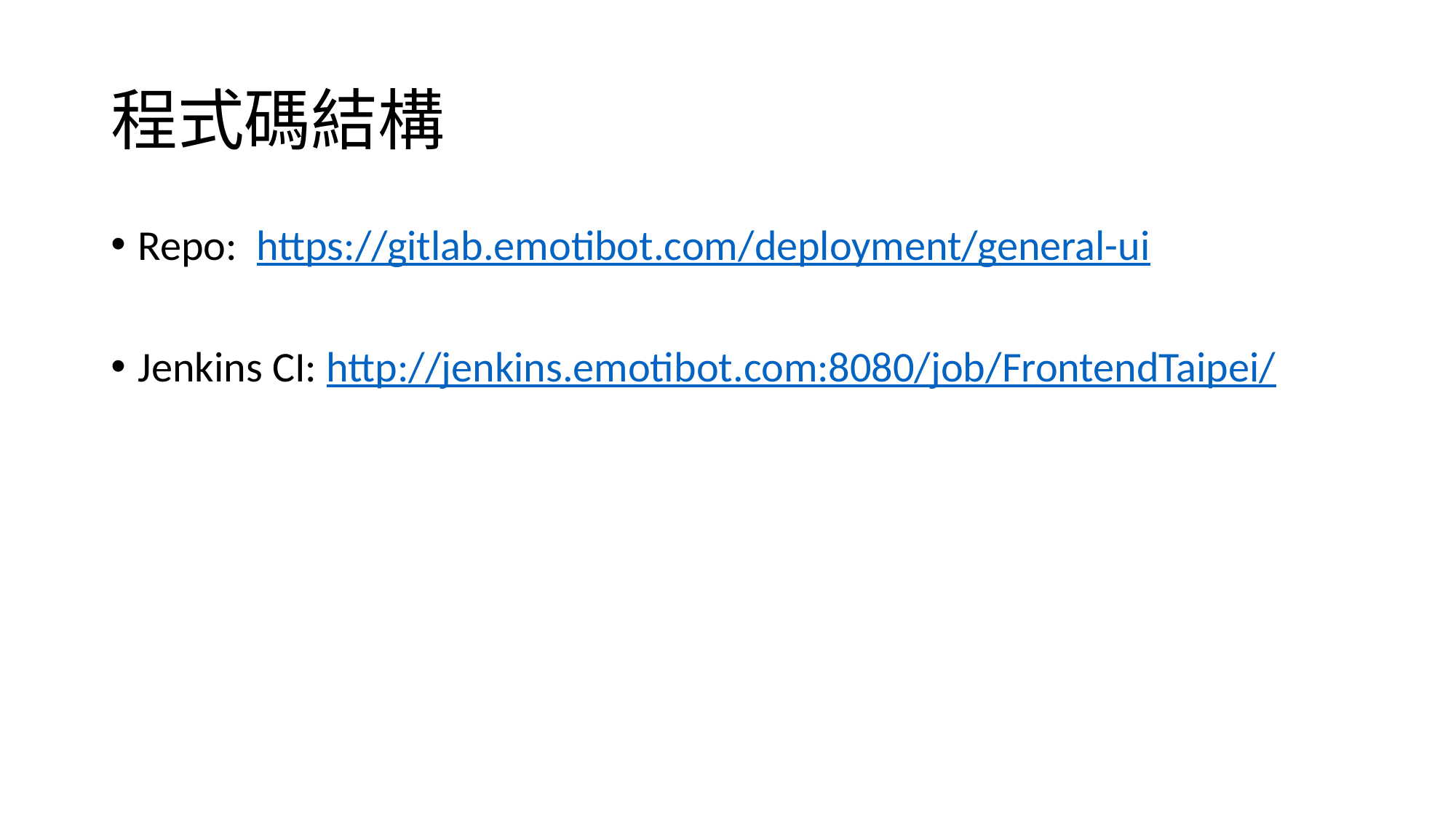

# 程式碼結構
Repo:  https://gitlab.emotibot.com/deployment/general-ui

Jenkins CI: http://jenkins.emotibot.com:8080/job/FrontendTaipei/